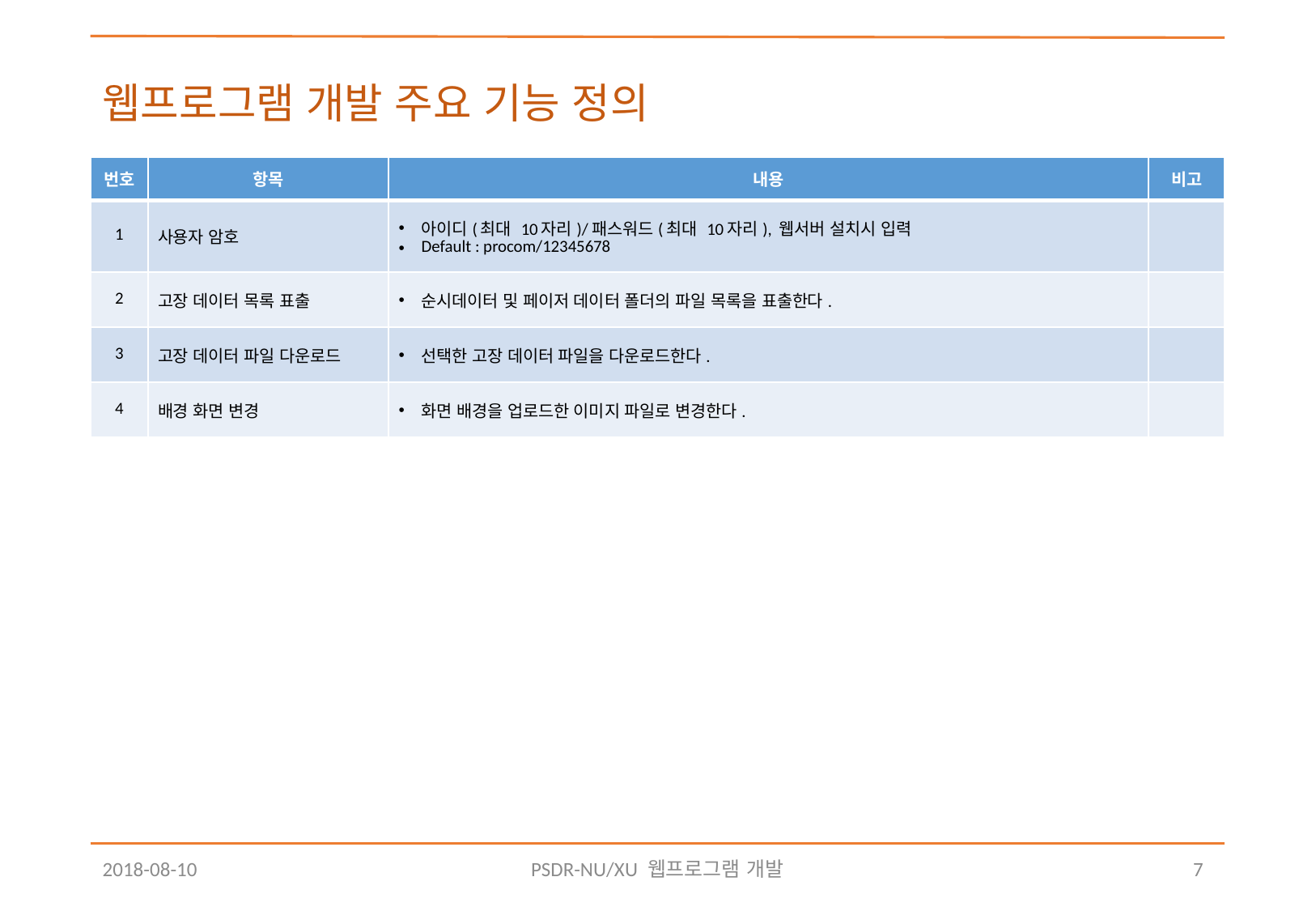

# 웹프로그램 개발 주요 기능 정의
| 번호 | 항목 | 내용 | 비고 |
| --- | --- | --- | --- |
| 1 | 사용자 암호 | 아이디(최대 10자리)/패스워드(최대 10자리), 웹서버 설치시 입력 Default : procom/12345678 |  |
| 2 | 고장 데이터 목록 표출 | 순시데이터 및 페이저 데이터 폴더의 파일 목록을 표출한다. |  |
| 3 | 고장 데이터 파일 다운로드 | 선택한 고장 데이터 파일을 다운로드한다. |  |
| 4 | 배경 화면 변경 | 화면 배경을 업로드한 이미지 파일로 변경한다. |  |
2018-08-10
PSDR-NU/XU 웹프로그램 개발
7